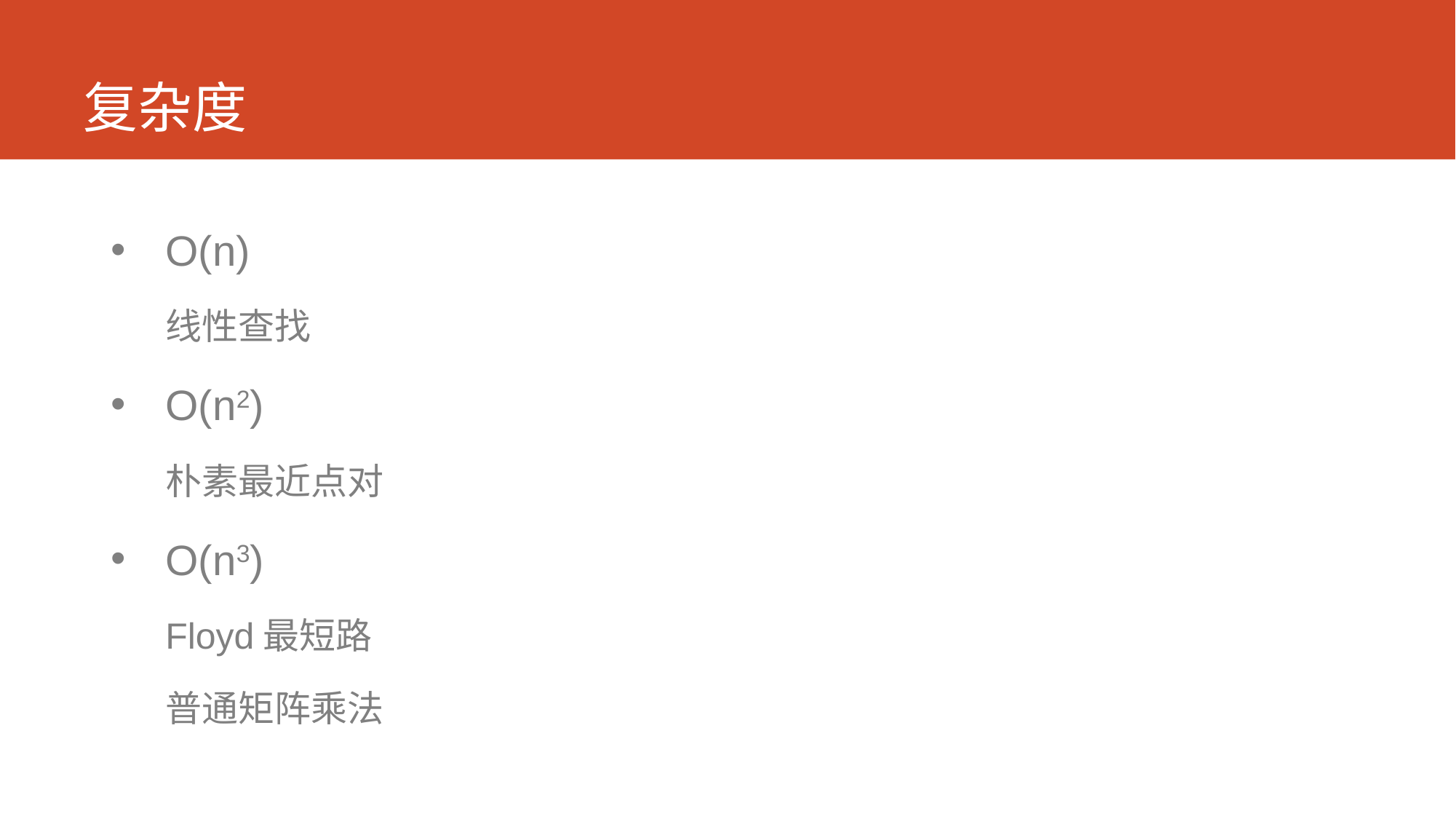

# 复杂度
O(n)
线性查找
O(n2)
朴素最近点对
O(n3)
Floyd最短路
普通矩阵乘法